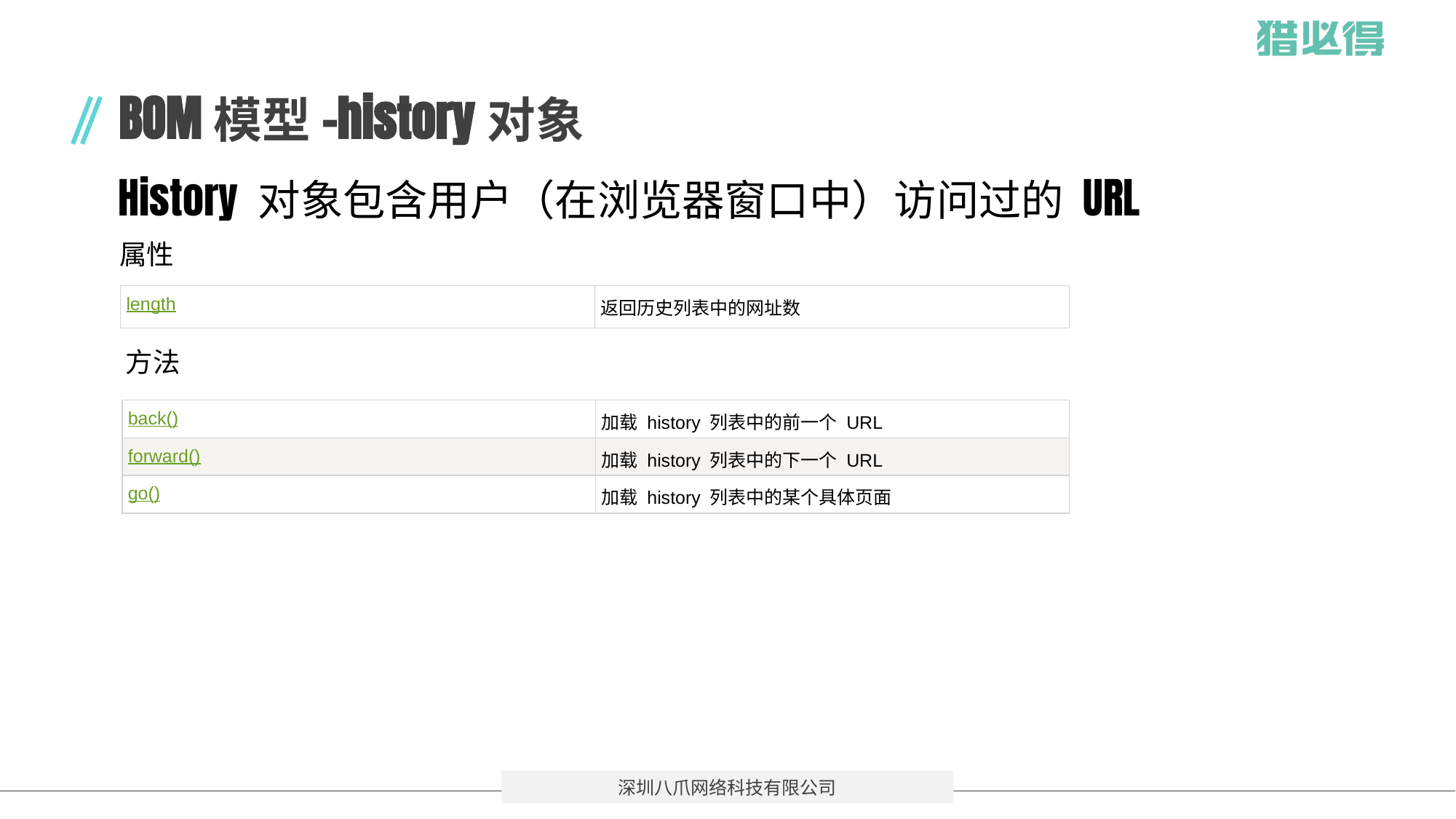

# BOM模型-history对象
History 对象包含用户（在浏览器窗口中）访问过的 URL
属性
| length | 返回历史列表中的网址数 |
| --- | --- |
方法
| back() | 加载 history 列表中的前一个 URL |
| --- | --- |
| forward() | 加载 history 列表中的下一个 URL |
| go() | 加载 history 列表中的某个具体页面 |